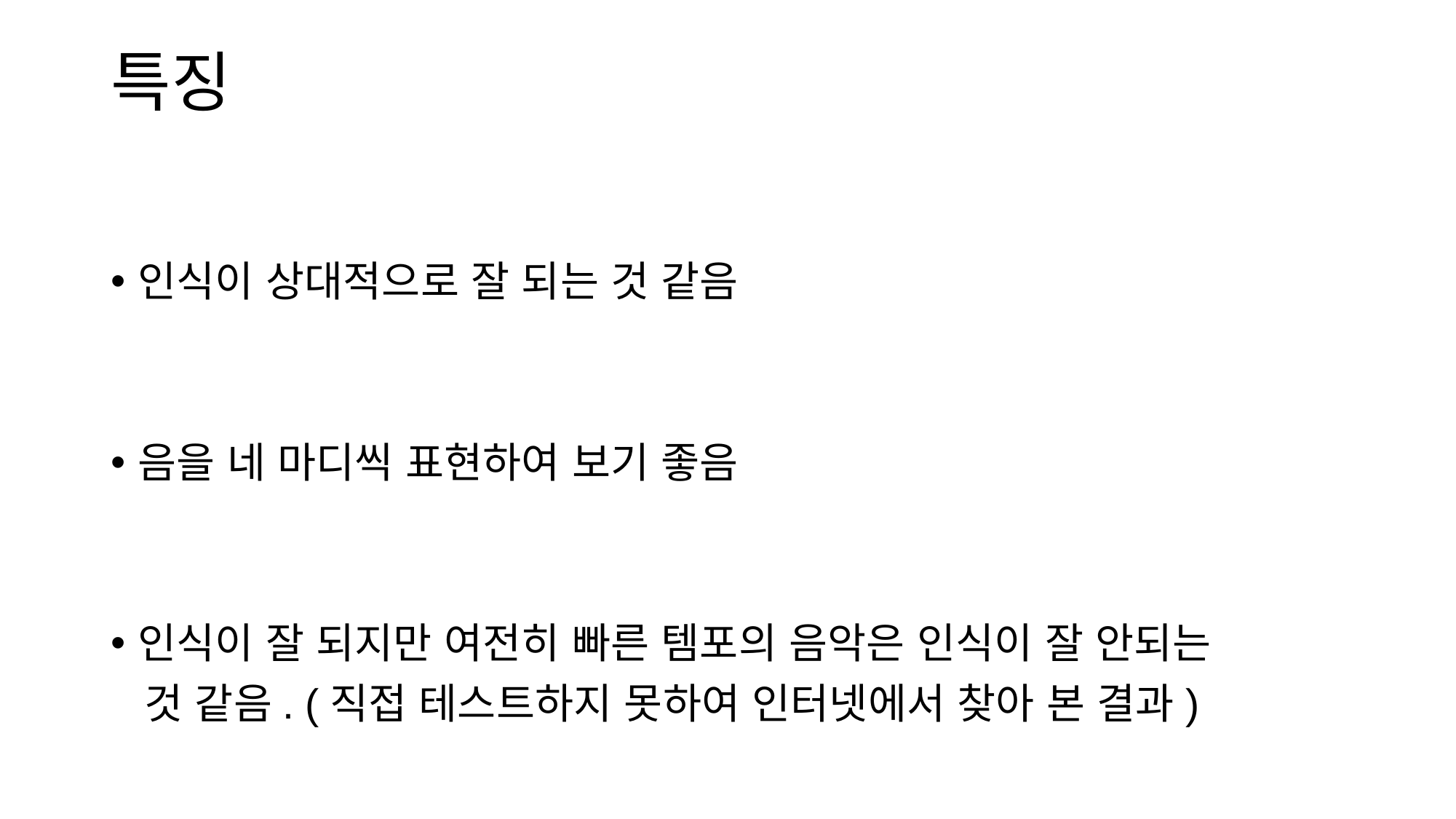

# 특징
인식이 상대적으로 잘 되는 것 같음

음을 네 마디씩 표현하여 보기 좋음

인식이 잘 되지만 여전히 빠른 템포의 음악은 인식이 잘 안되는
  것 같음. (직접 테스트하지 못하여 인터넷에서 찾아 본 결과)